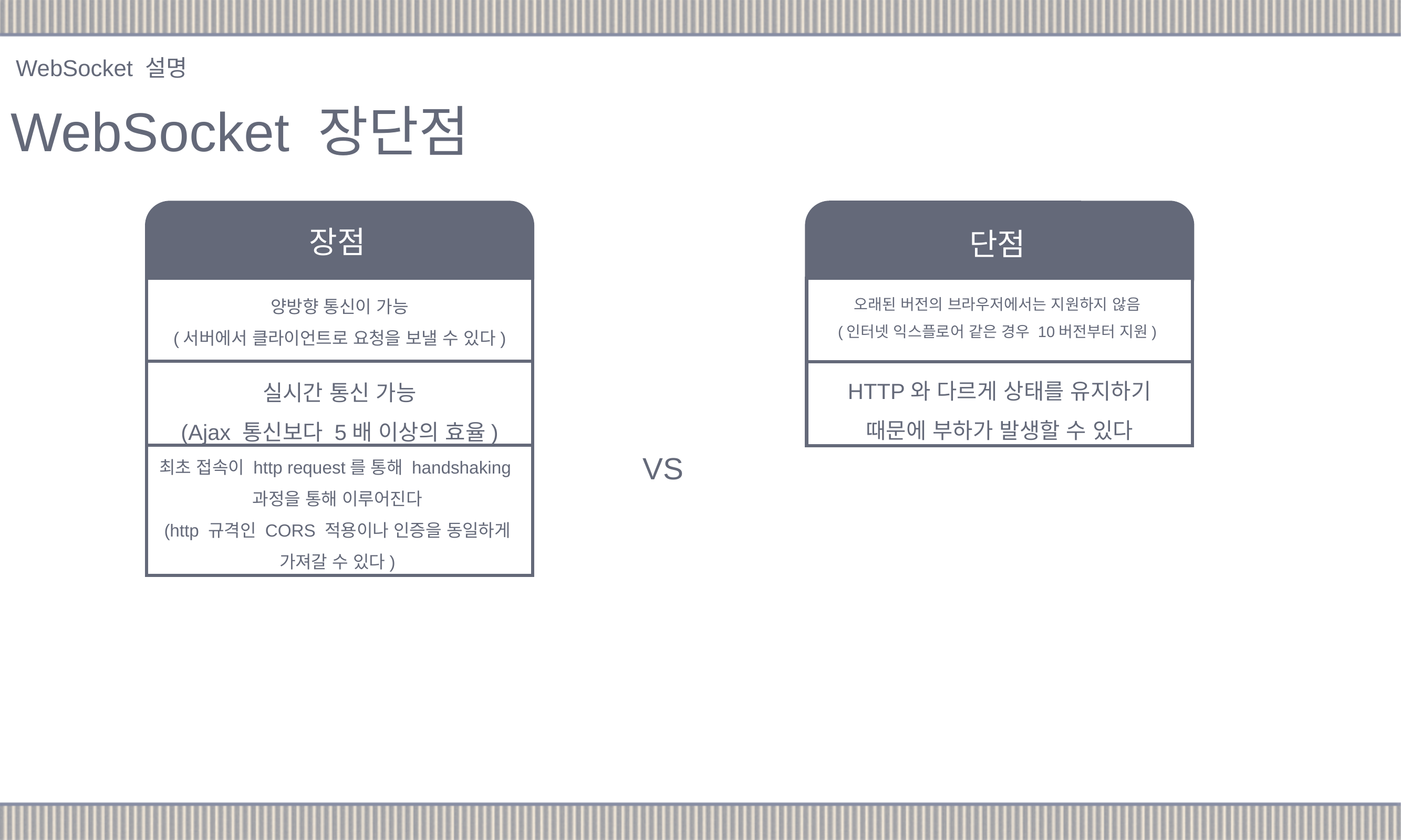

WebSocket 설명
WebSocket 장단점

장점
단점

양방향 통신이 가능
(서버에서 클라이언트로 요청을 보낼 수 있다)
오래된 버전의 브라우저에서는 지원하지 않음
(인터넷 익스플로어 같은 경우 10버전부터 지원)

HTTP와 다르게 상태를 유지하기 때문에 부하가 발생할 수 있다
실시간 통신 가능
(Ajax 통신보다 5배 이상의 효율)

VS

최초 접속이 http request를 통해 handshaking과정을 통해 이루어진다
(http 규격인 CORS 적용이나 인증을 동일하게 가져갈 수 있다)